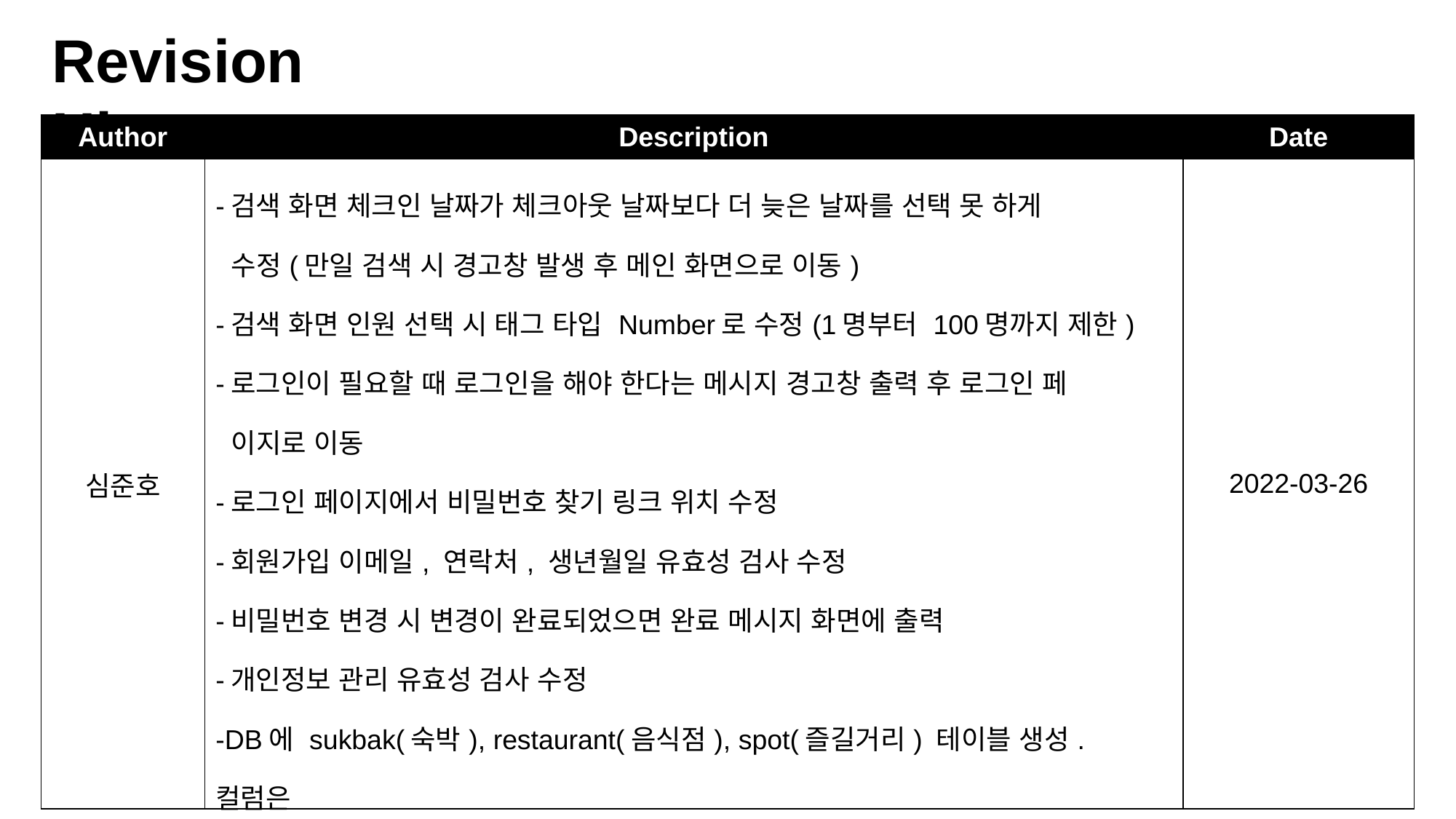

Revision History
| Author | Description | Date |
| --- | --- | --- |
| 심준호 | -검색 화면 체크인 날짜가 체크아웃 날짜보다 더 늦은 날짜를 선택 못 하게 수정(만일 검색 시 경고창 발생 후 메인 화면으로 이동) -검색 화면 인원 선택 시 태그 타입 Number로 수정(1명부터 100명까지 제한) -로그인이 필요할 때 로그인을 해야 한다는 메시지 경고창 출력 후 로그인 페 이지로 이동 -로그인 페이지에서 비밀번호 찾기 링크 위치 수정 -회원가입 이메일, 연락처, 생년월일 유효성 검사 수정 -비밀번호 변경 시 변경이 완료되었으면 완료 메시지 화면에 출력 -개인정보 관리 유효성 검사 수정 -DB에 sukbak(숙박), restaurant(음식점), spot(즐길거리) 테이블 생성. 컬럼은 총 3개이고 각각 이름은 title(업소 명), address(주소), telno(전화번호) -검색 후 화면에서 카카오 지도 api 넣기 -검색 후 화면에서 ‘처음 | 이전 | 다음 | 끝‘ 형태로 페이징 | 2022-03-26 |